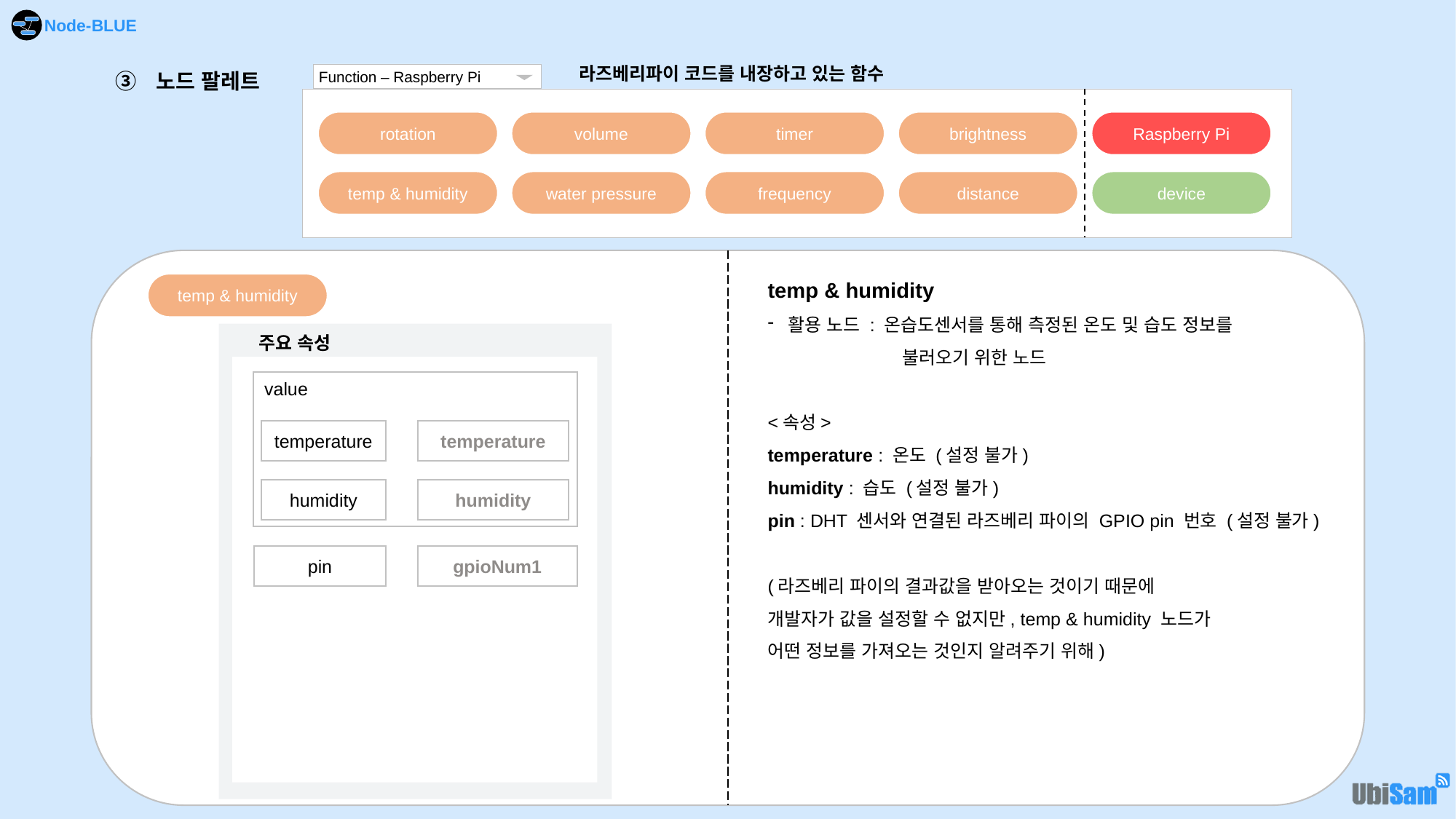

라즈베리파이 코드를 내장하고 있는 함수
노드 팔레트
Function – Raspberry Pi

rotation
volume
timer
brightness
Raspberry Pi
temp & humidity
water pressure
frequency
distance
device
temp & humidity
활용 노드 : 온습도센서를 통해 측정된 온도 및 습도 정보를
	 불러오기 위한 노드

<속성>
temperature : 온도 (설정 불가)
humidity : 습도 (설정 불가)
pin : DHT 센서와 연결된 라즈베리 파이의 GPIO pin 번호 (설정 불가)

(라즈베리 파이의 결과값을 받아오는 것이기 때문에
개발자가 값을 설정할 수 없지만, temp & humidity 노드가
어떤 정보를 가져오는 것인지 알려주기 위해)

temp & humidity

주요 속성

value
temperature
temperature
humidity
humidity
gpioNum1
pin